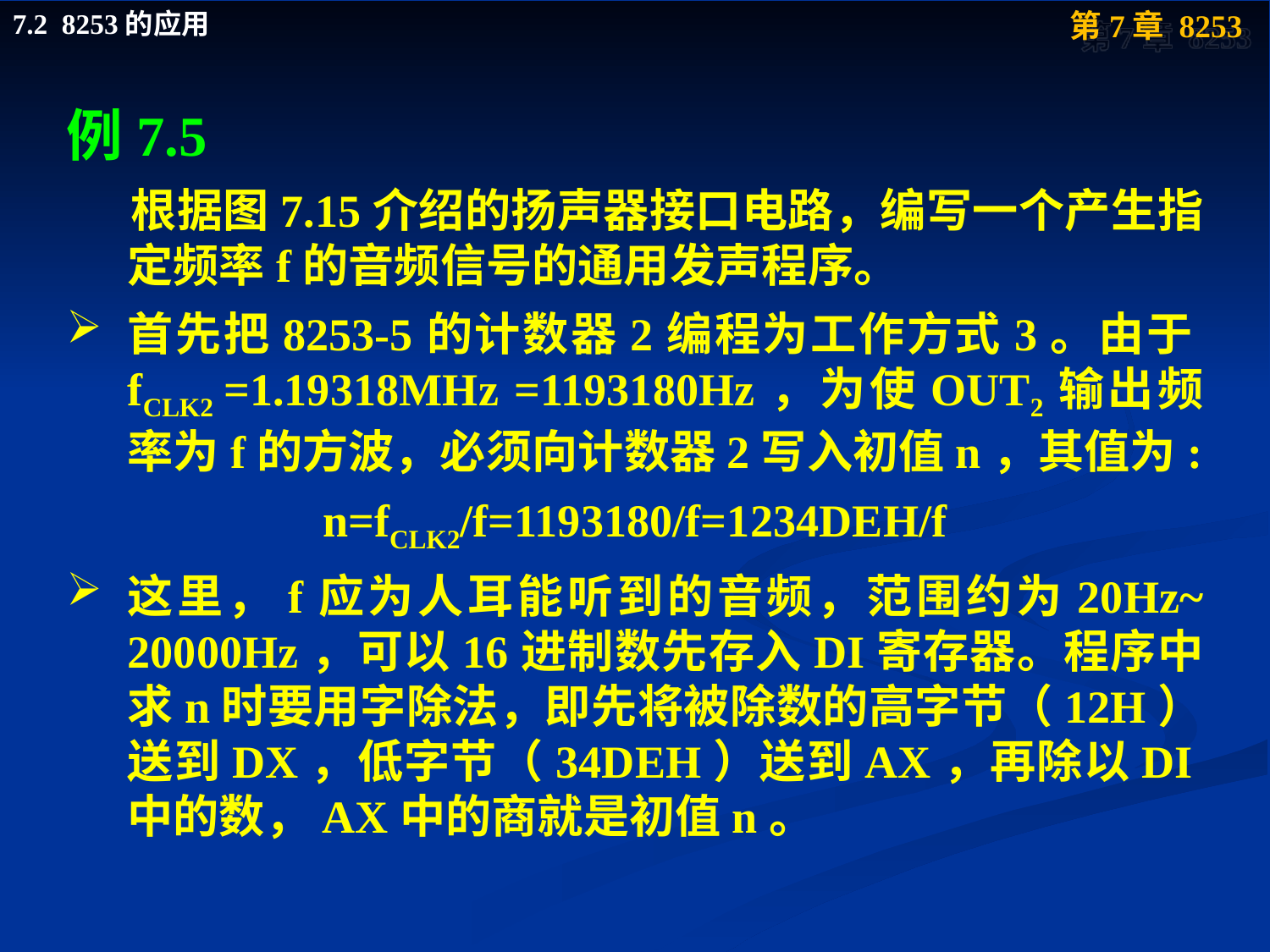

例7.5
     根据图7.15介绍的扬声器接口电路，编写一个产生指定频率f的音频信号的通用发声程序。
首先把8253-5的计数器2编程为工作方式3。由于fCLK2 =1.19318MHz =1193180Hz，为使OUT2输出频率为f的方波，必须向计数器2写入初值n，其值为:
n=fCLK2/f=1193180/f=1234DEH/f
这里，f应为人耳能听到的音频，范围约为20Hz~ 20000Hz，可以16进制数先存入DI寄存器。程序中求n时要用字除法，即先将被除数的高字节（12H）送到DX，低字节（34DEH）送到AX，再除以DI中的数，AX中的商就是初值n。